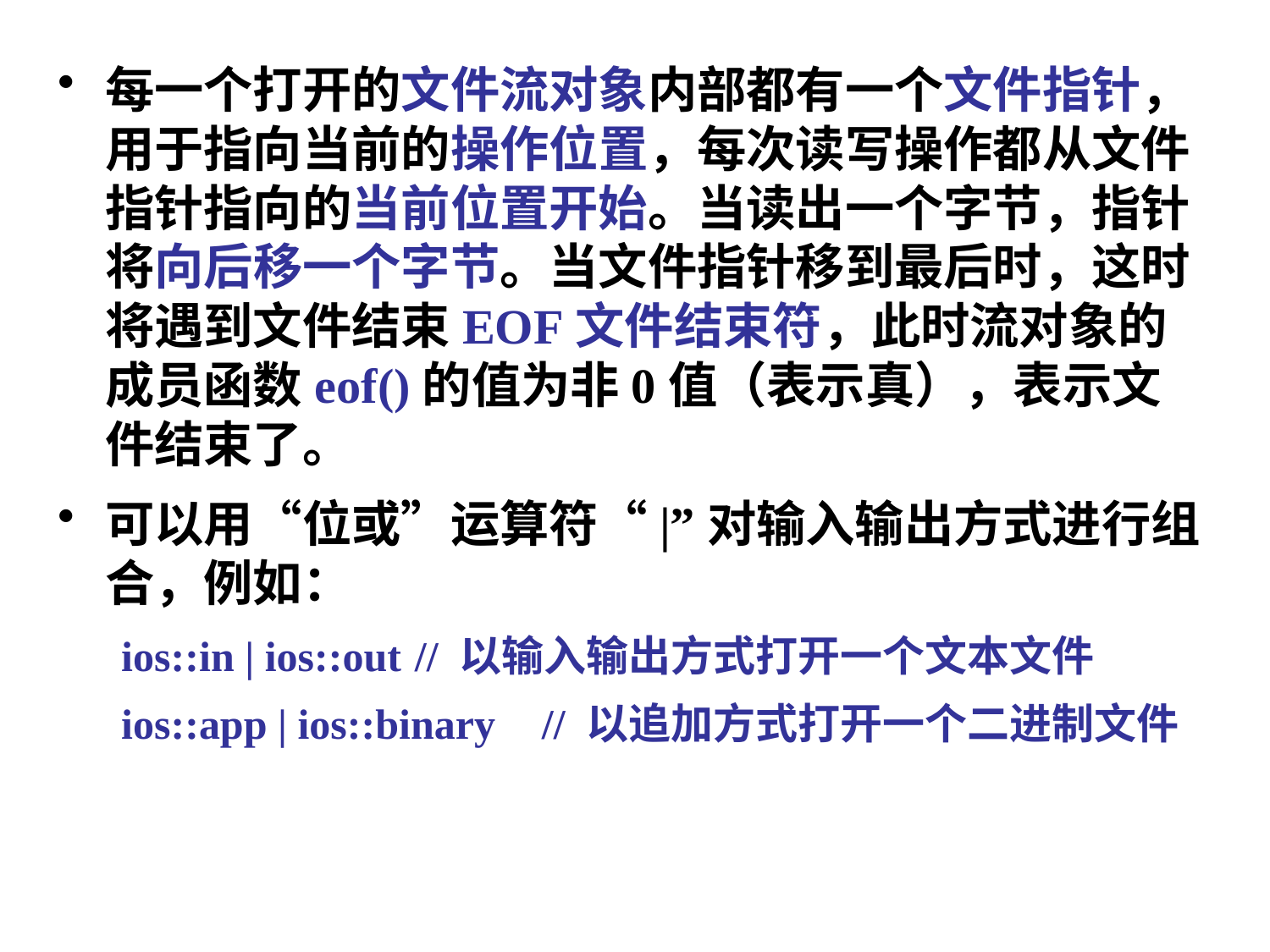

每一个打开的文件流对象内部都有一个文件指针，用于指向当前的操作位置，每次读写操作都从文件指针指向的当前位置开始。当读出一个字节，指针将向后移一个字节。当文件指针移到最后时，这时将遇到文件结束EOF文件结束符，此时流对象的成员函数eof()的值为非0值（表示真），表示文件结束了。
可以用“位或”运算符“|”对输入输出方式进行组合，例如：
ios::in | ios::out	// 以输入输出方式打开一个文本文件
ios::app | ios::binary	// 以追加方式打开一个二进制文件